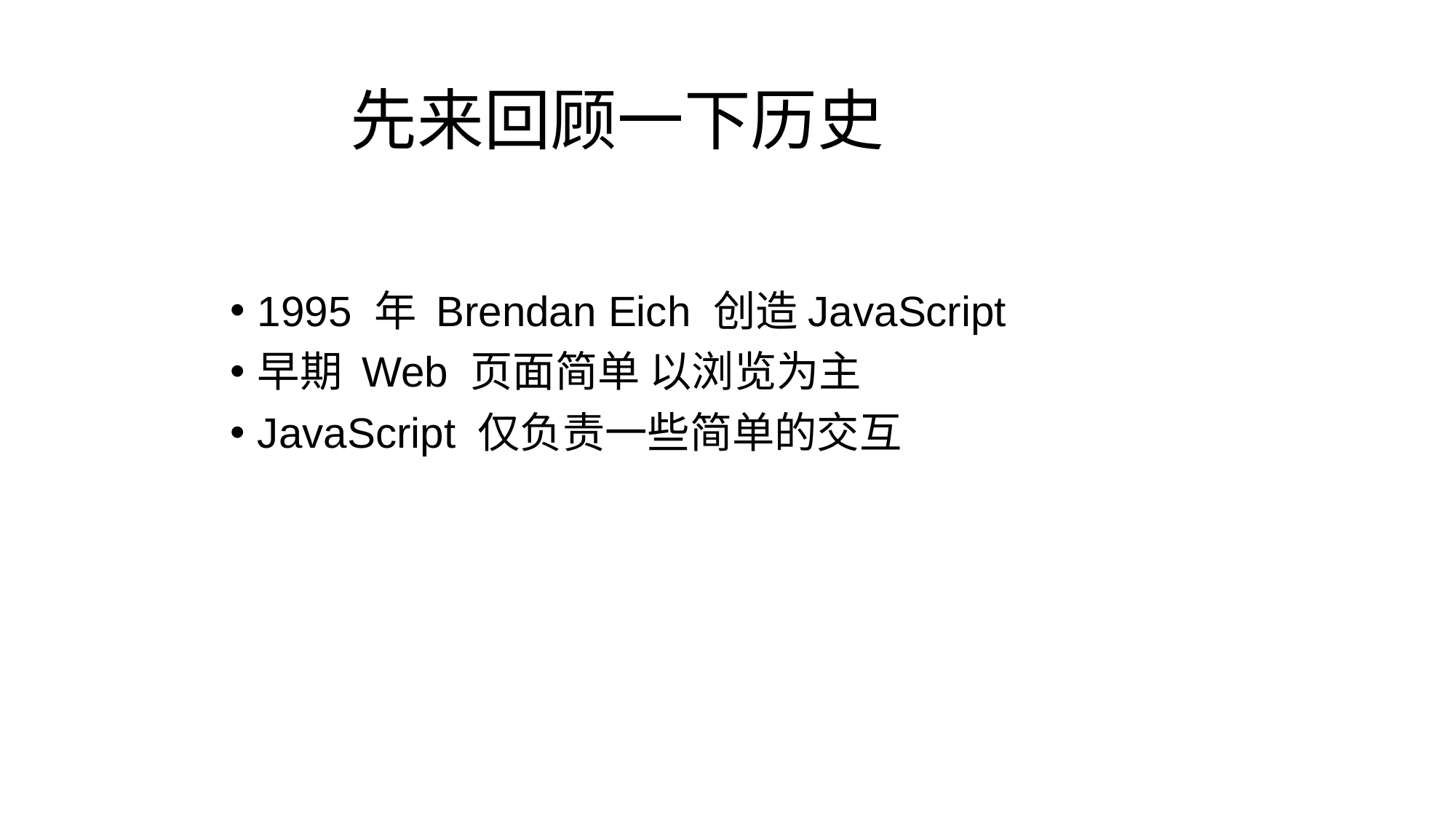

# 先来回顾一下历史

1995 年 Brendan Eich 创造JavaScript
早期 Web 页面简单 以浏览为主
JavaScript 仅负责一些简单的交互